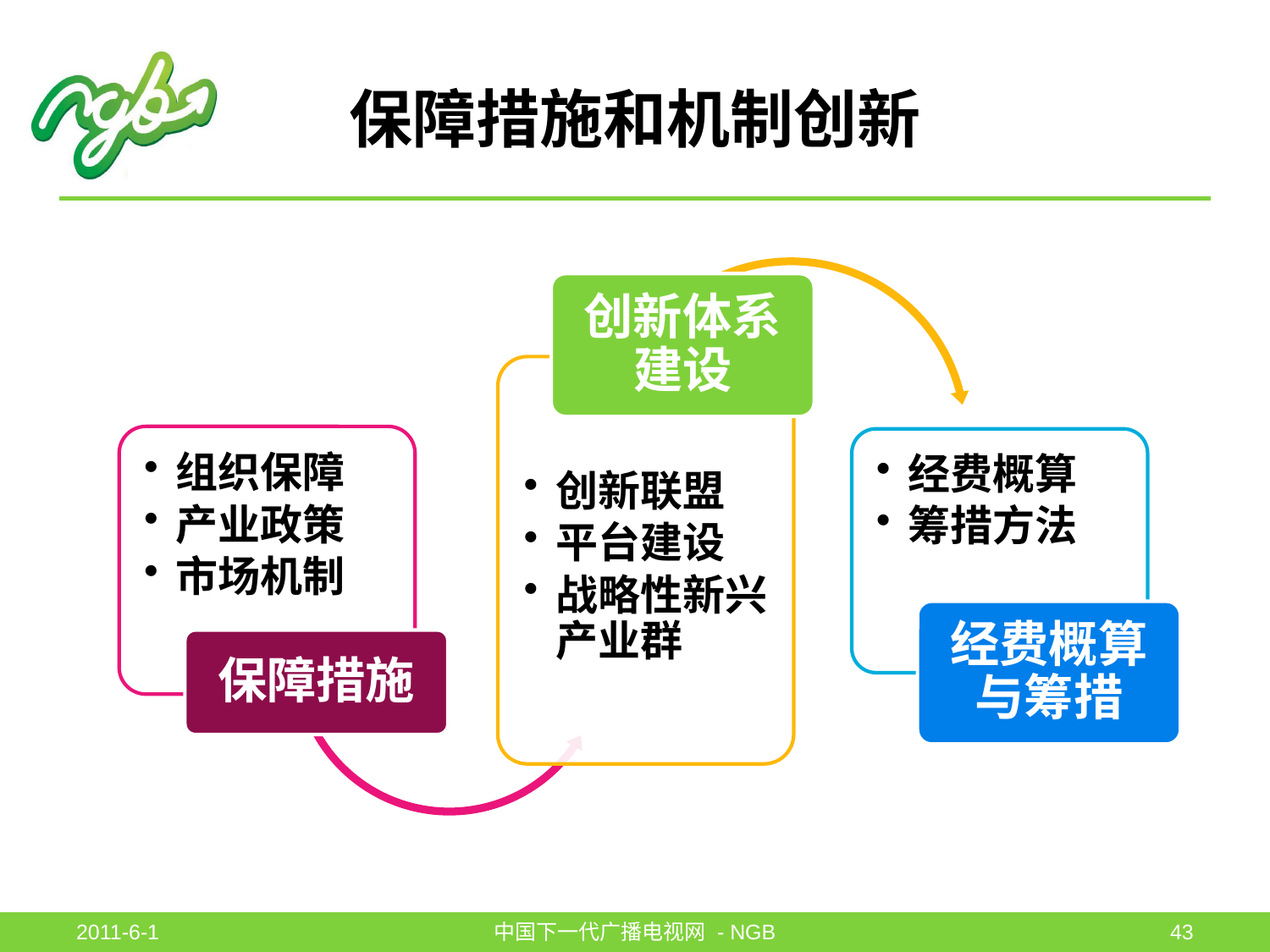

# 保障措施和机制创新
组织保障
产业政策
市场机制
保障措施
创新联盟
平台建设
战略性新兴产业群
创新体系建设
经费概算
筹措方法
经费概算与筹措
2011-6-1
中国下一代广播电视网 - NGB
43